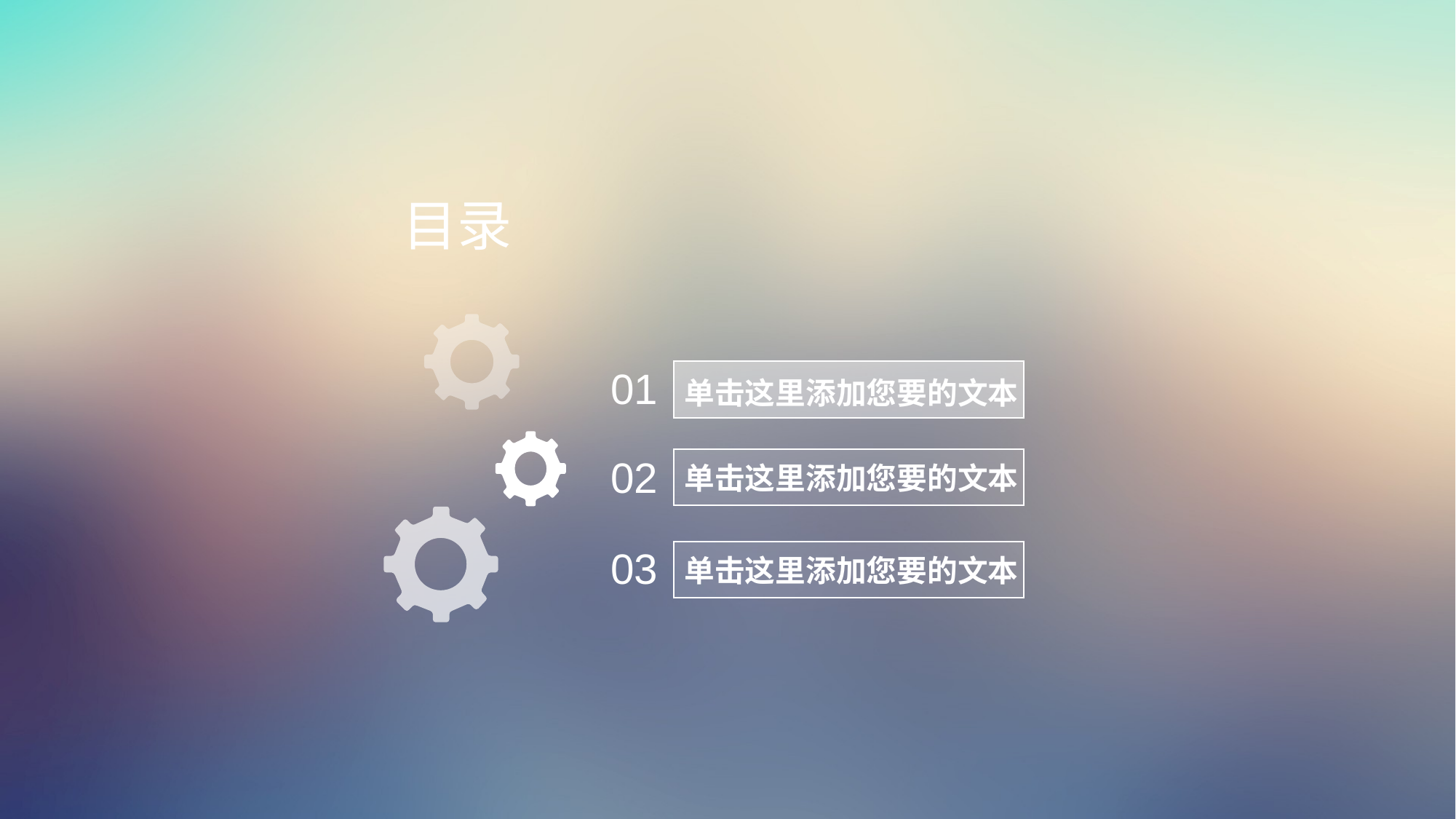

目录

01

单击这里添加您要的文本

02

单击这里添加您要的文本

03

单击这里添加您要的文本